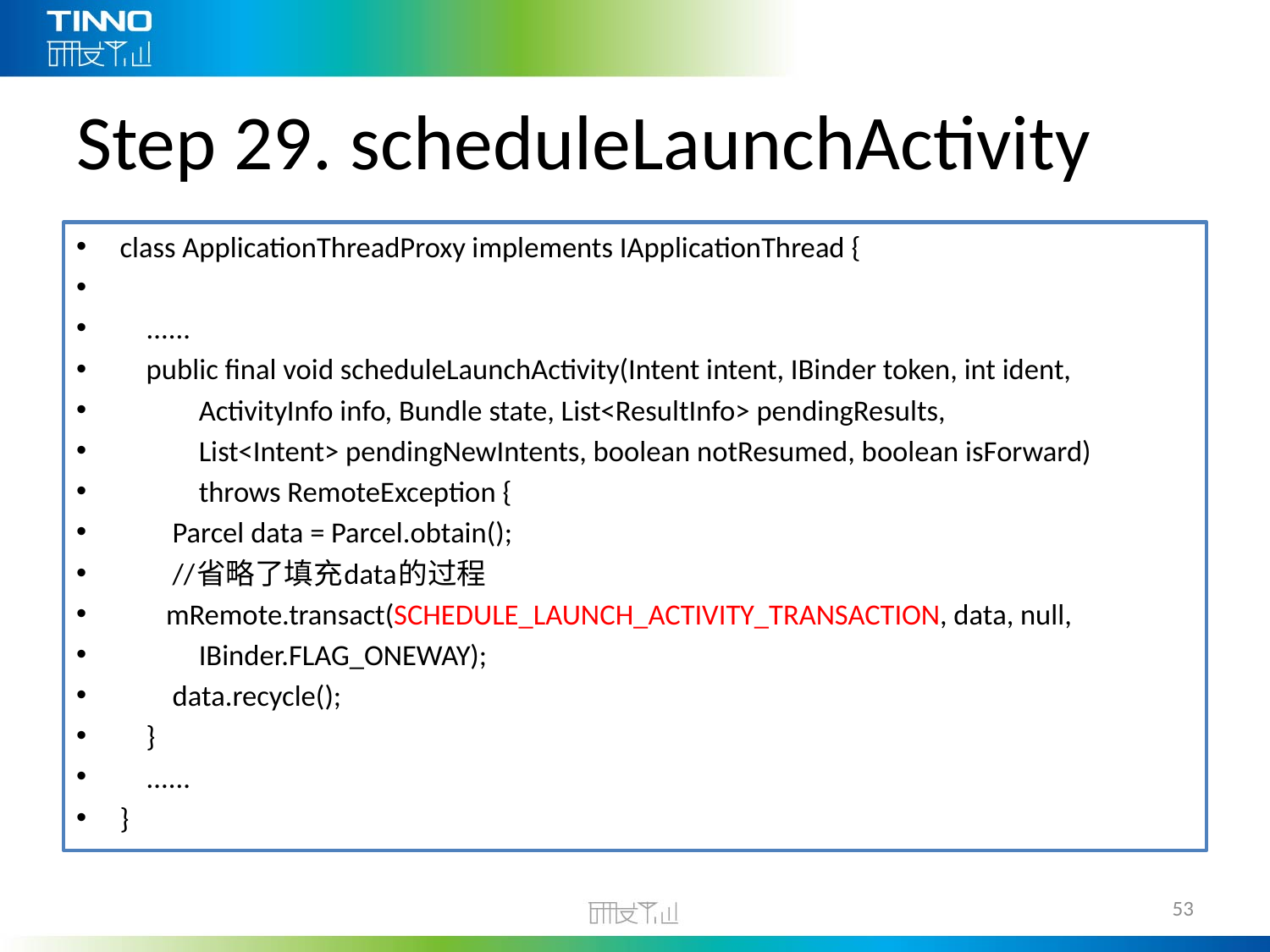

# Step 29. scheduleLaunchActivity
class ApplicationThreadProxy implements IApplicationThread {

    ......
    public final void scheduleLaunchActivity(Intent intent, IBinder token, int ident,
            ActivityInfo info, Bundle state, List<ResultInfo> pendingResults,
            List<Intent> pendingNewIntents, boolean notResumed, boolean isForward)
            throws RemoteException {
        Parcel data = Parcel.obtain();
        //省略了填充data的过程
       mRemote.transact(SCHEDULE_LAUNCH_ACTIVITY_TRANSACTION, data, null,
            IBinder.FLAG_ONEWAY);
        data.recycle();
    }
    ......
}

53